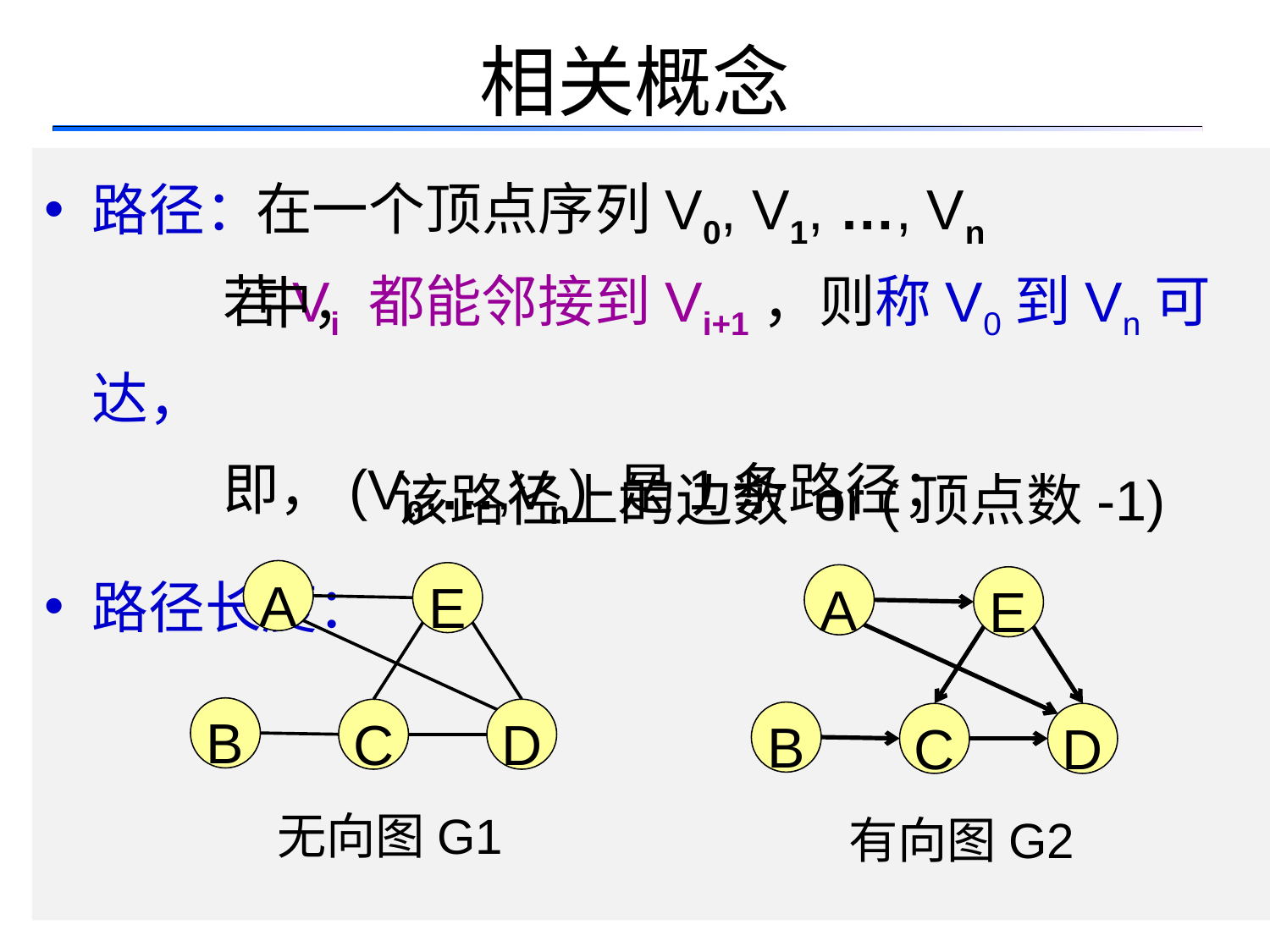

# 相关概念

路径：
             若Vi 都能邻接到Vi+1，则称V0到Vn可达，
             即，(V0,…,Vn) 是1条路径；
路径长度：

在一个顶点序列V0, V1, …, Vn中，
该路径上的边数 or (顶点数-1)
A
E
A
E
B
C
D
B
C
D
无向图G1
有向图G2